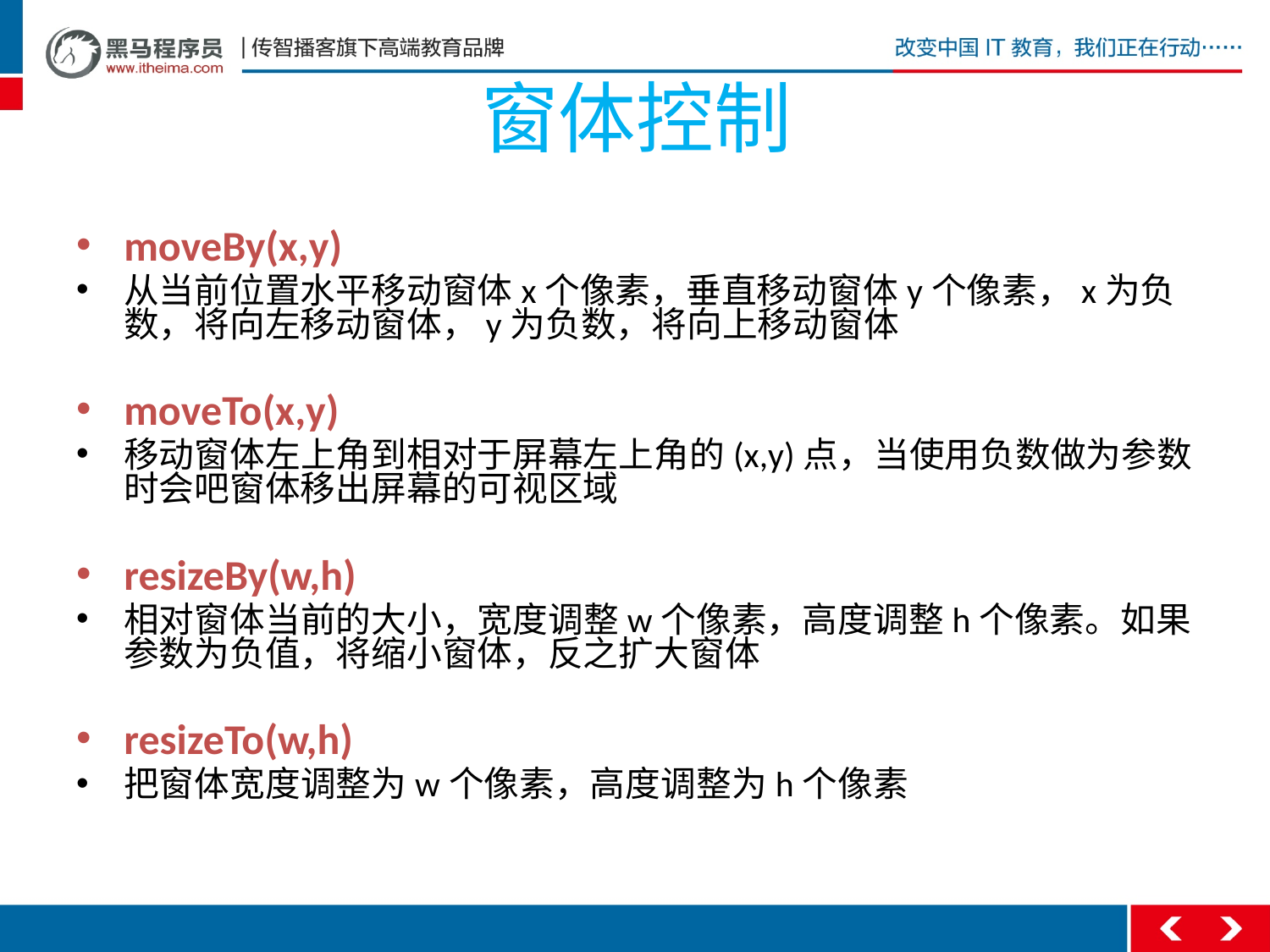

# 窗体控制
moveBy(x,y)
从当前位置水平移动窗体x个像素，垂直移动窗体y个像素，x为负数，将向左移动窗体，y为负数，将向上移动窗体

moveTo(x,y)
移动窗体左上角到相对于屏幕左上角的(x,y)点，当使用负数做为参数时会吧窗体移出屏幕的可视区域

resizeBy(w,h)
相对窗体当前的大小，宽度调整w个像素，高度调整h个像素。如果参数为负值，将缩小窗体，反之扩大窗体

resizeTo(w,h)
把窗体宽度调整为w个像素，高度调整为h个像素